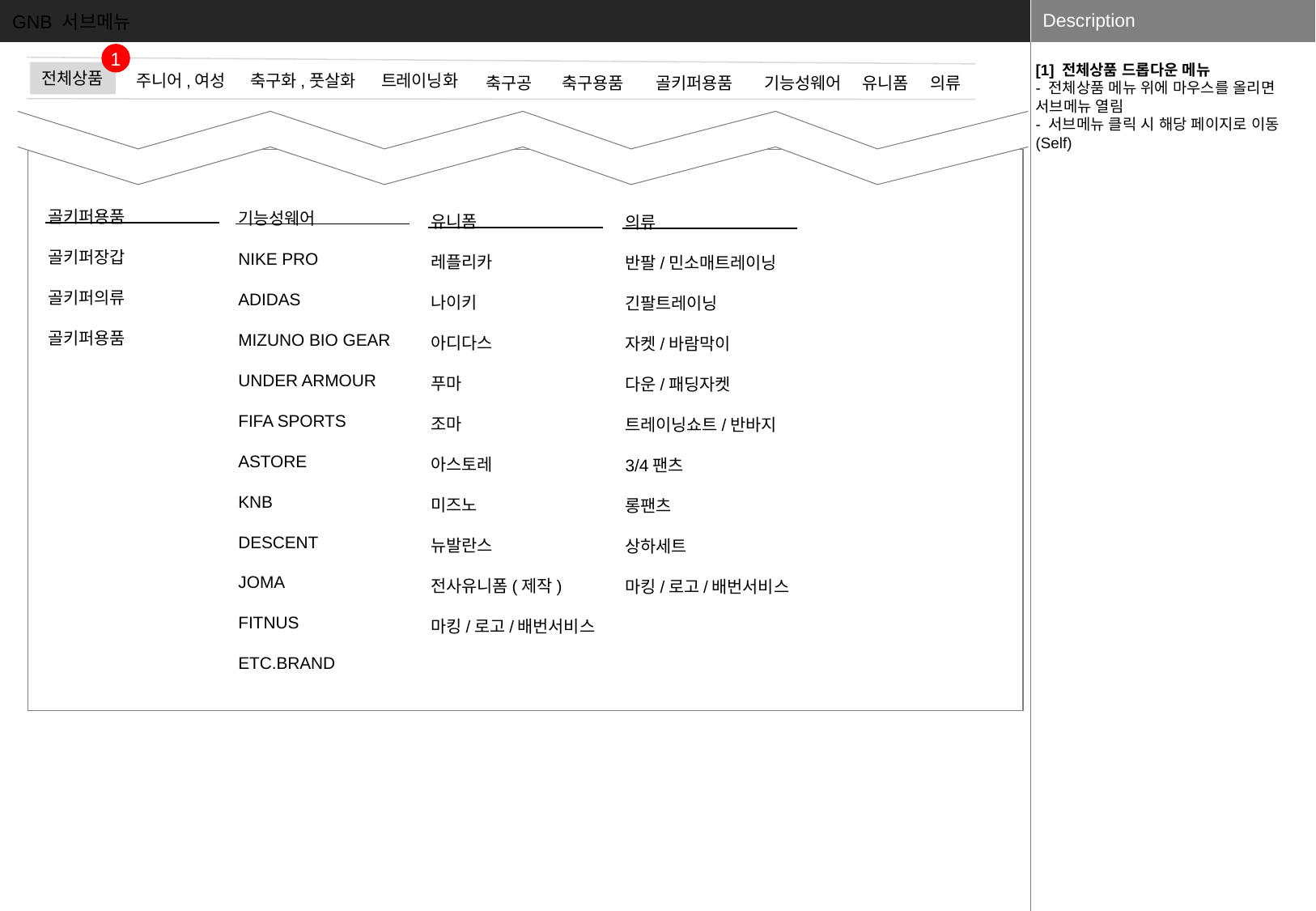

GNB 서브메뉴

[1] 전체상품 드롭다운 메뉴
- 전체상품 메뉴 위에 마우스를 올리면 서브메뉴 열림
- 서브메뉴 클릭 시 해당 페이지로 이동(Self)
1
전체상품
축구화,풋살화
주니어,여성
트레이닝화
축구공
기능성웨어
골키퍼용품
유니폼
의류
축구용품

골키퍼용품
골키퍼장갑
골키퍼의류
골키퍼용품
기능성웨어
NIKE PRO
ADIDAS
MIZUNO BIO GEAR
UNDER ARMOUR
FIFA SPORTS
ASTORE
KNB
DESCENT
JOMA
FITNUS
ETC.BRAND
유니폼
레플리카
나이키
아디다스
푸마
조마
아스토레
미즈노
뉴발란스
전사유니폼(제작)
마킹/로고/배번서비스
의류
반팔/민소매트레이닝
긴팔트레이닝
자켓/바람막이
다운/패딩자켓
트레이닝쇼트/반바지
3/4팬츠
롱팬츠
상하세트
마킹/로고/배번서비스